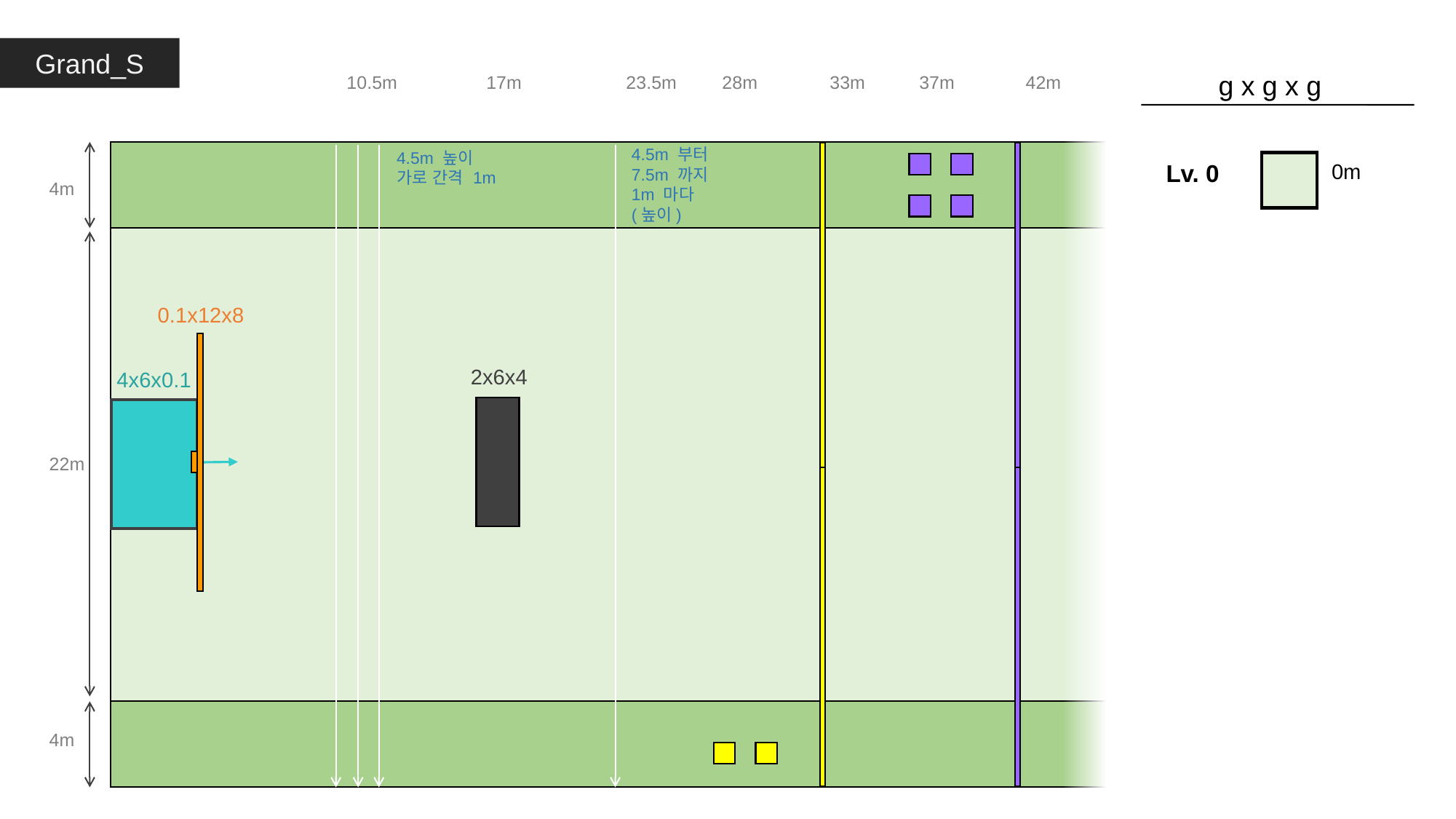

Grand_S
g x g x g
10.5m
17m
23.5m
28m
33m
37m
42m

4.5m 부터
7.5m 까지
1m 마다
(높이)
4.5m 높이
가로 간격 1m

Lv. 0

0m

4m

0.1x12x8

2x6x4

4x6x0.1

22m

4m